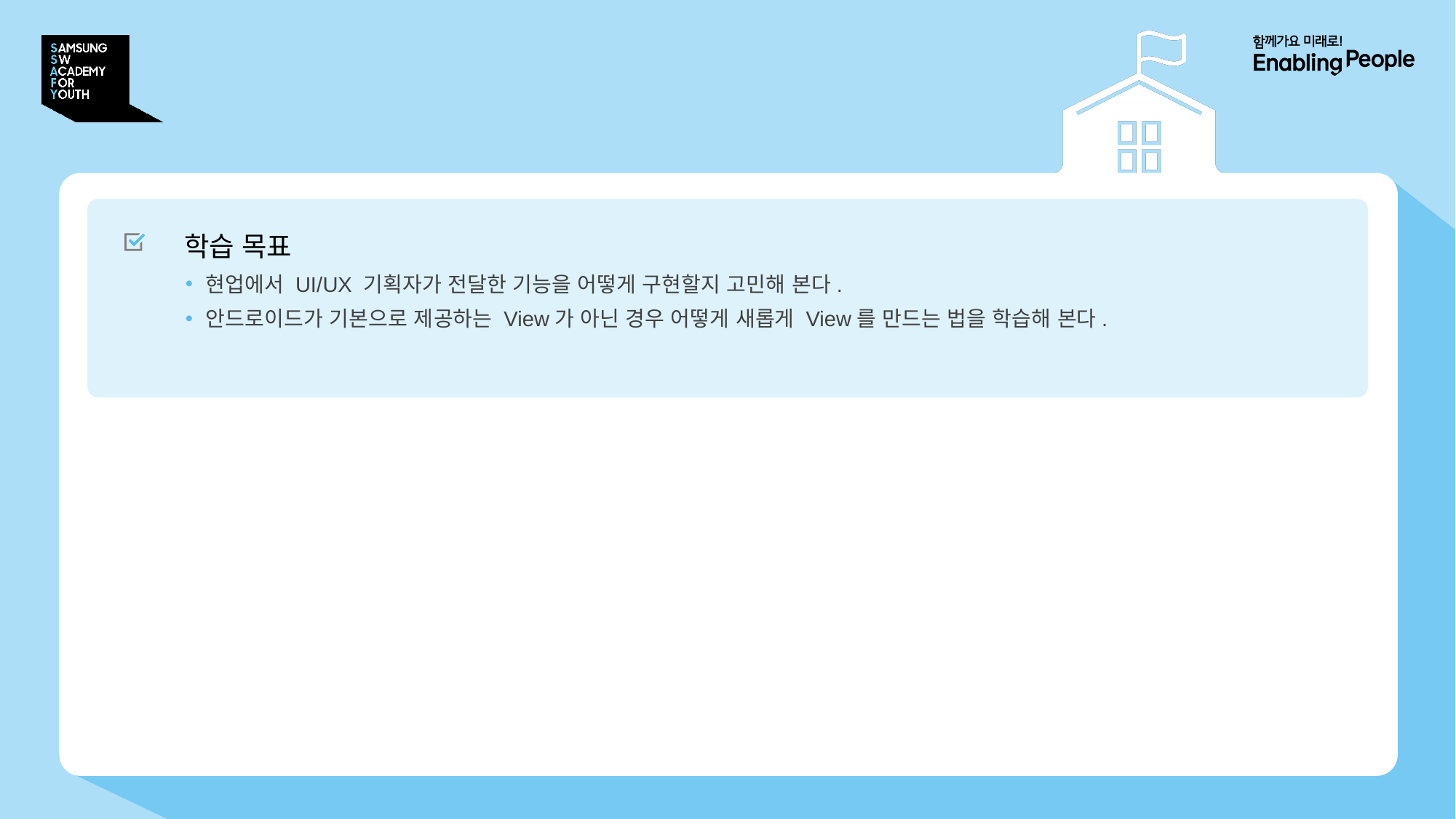

# 학습 목표

학습 목표
현업에서 UI/UX 기획자가 전달한 기능을 어떻게 구현할지 고민해 본다.
안드로이드가 기본으로 제공하는 View가 아닌 경우 어떻게 새롭게 View를 만드는 법을 학습해 본다.